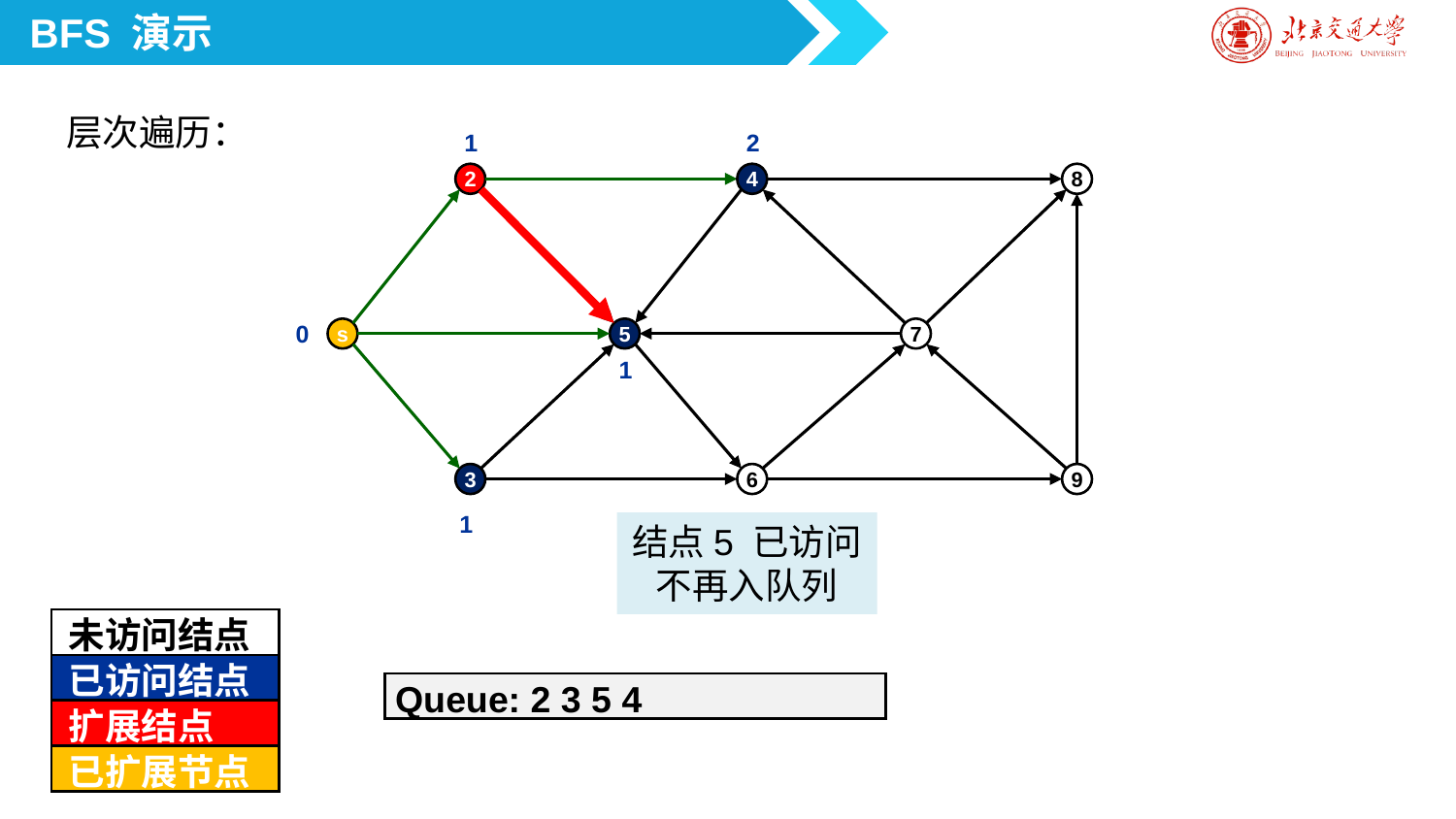

BFS 演示
层次遍历：
1
2
2
4
8
0
s
5
7
1
3
6
9
1
结点5 已访问
不再入队列
 未访问结点
 已访问结点
 Queue: 2 3 5 4
 扩展结点
 已扩展节点